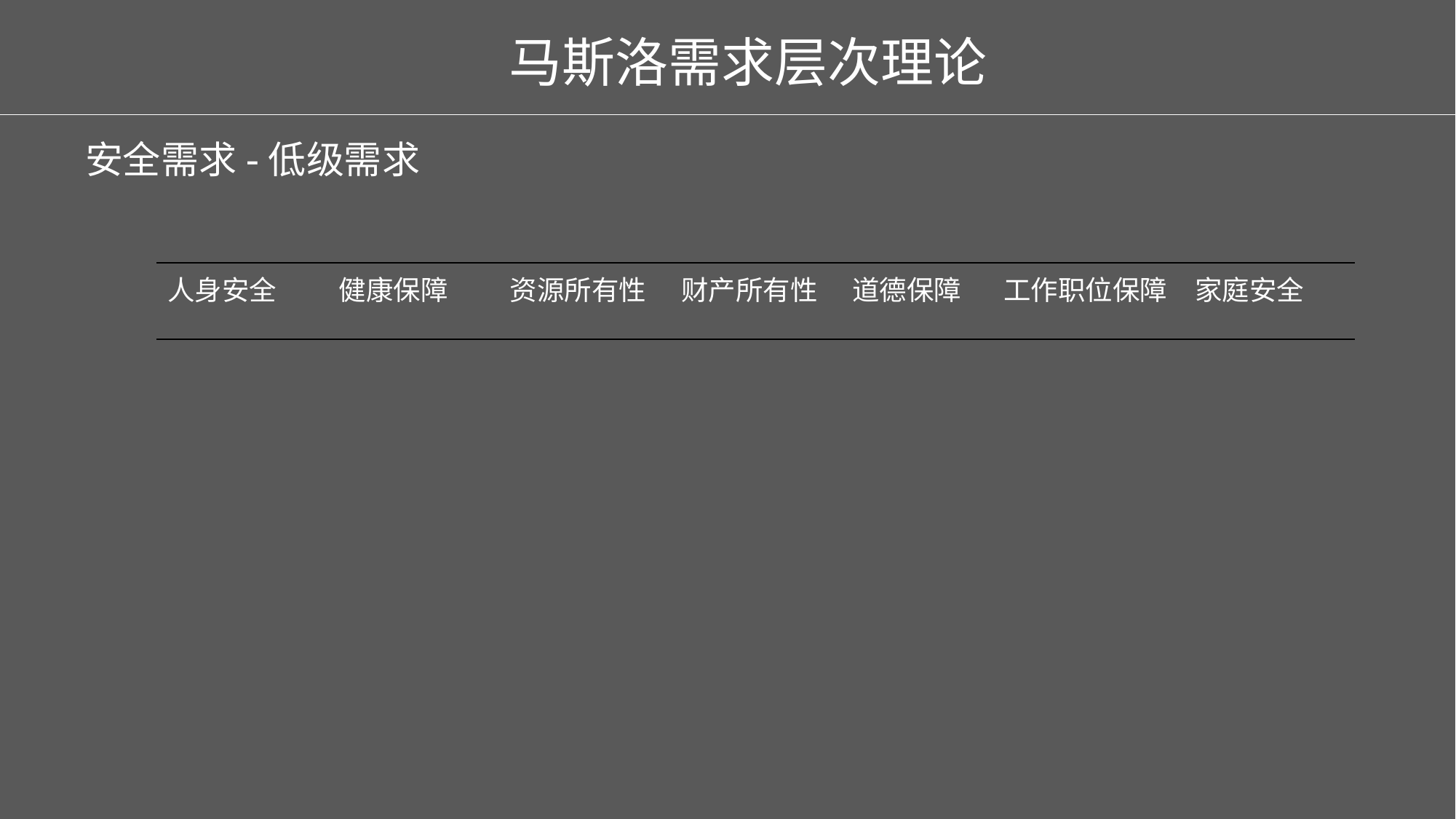

马斯洛需求层次理论
安全需求-低级需求
| 人身安全 | 健康保障 | 资源所有性 | 财产所有性 | 道德保障 | 工作职位保障 | 家庭安全 |
| --- | --- | --- | --- | --- | --- | --- |